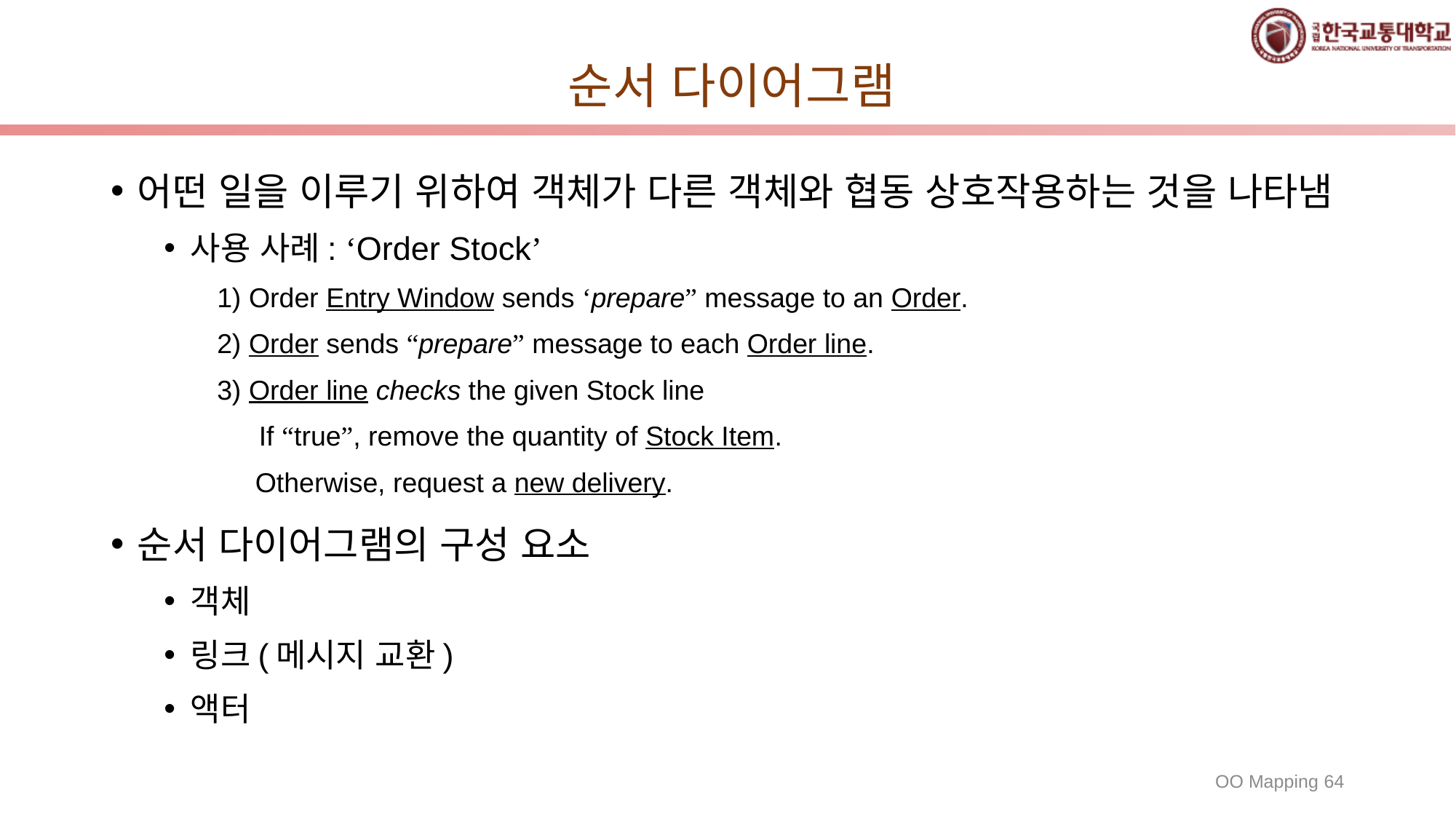

# 순서 다이어그램
어떤 일을 이루기 위하여 객체가 다른 객체와 협동 상호작용하는 것을 나타냄
사용 사례: ‘Order Stock’
1) Order Entry Window sends ‘prepare” message to an Order.
2) Order sends “prepare” message to each Order line.
3) Order line checks the given Stock line
	  If “true”, remove the quantity of Stock Item.
     Otherwise, request a new delivery.
순서 다이어그램의 구성 요소
객체
링크(메시지 교환)
액터
64